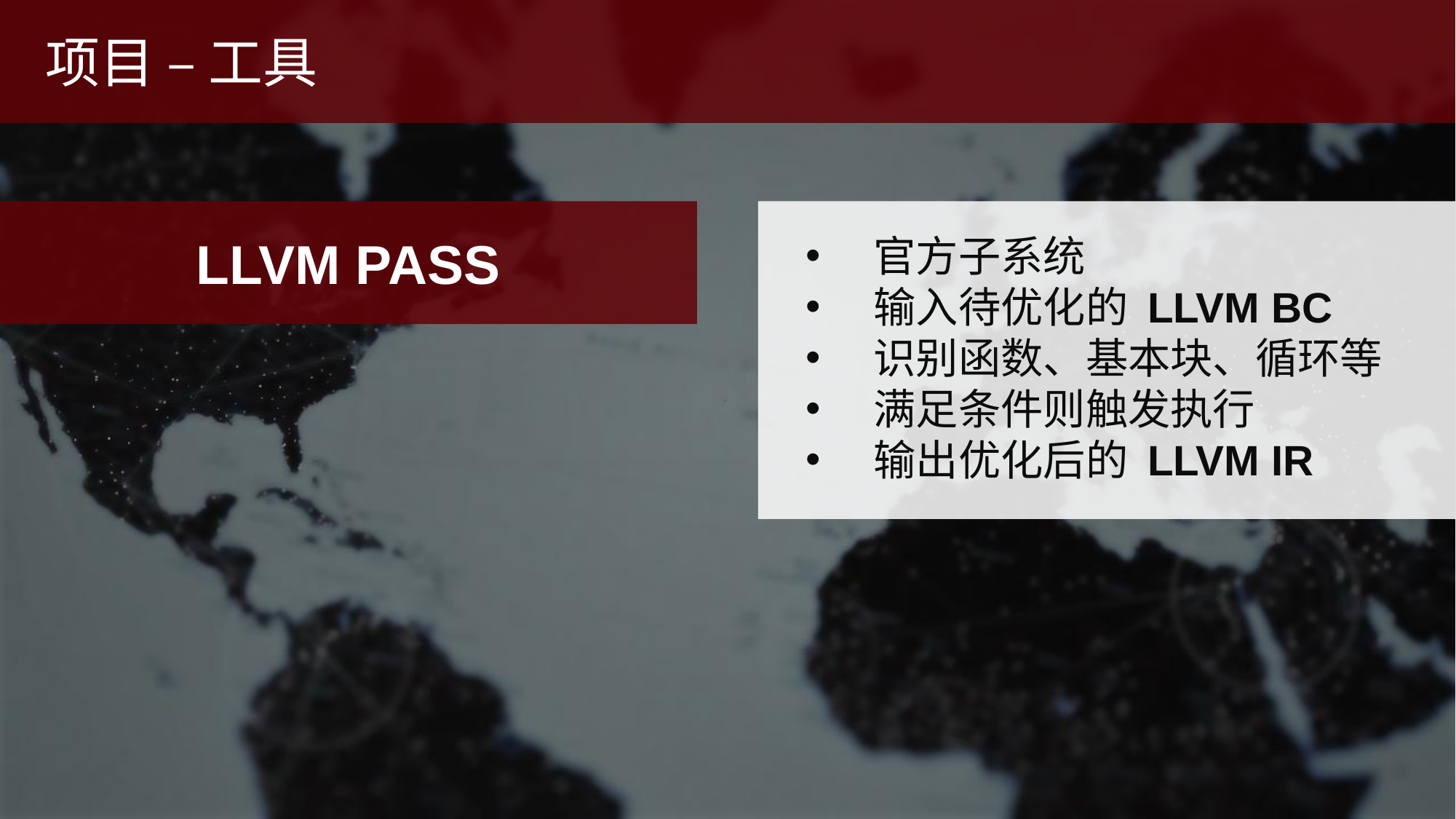

项目 – 工具

LLVM PASS
官方子系统
输入待优化的 LLVM BC
识别函数、基本块、循环等
满足条件则触发执行
输出优化后的 LLVM IR